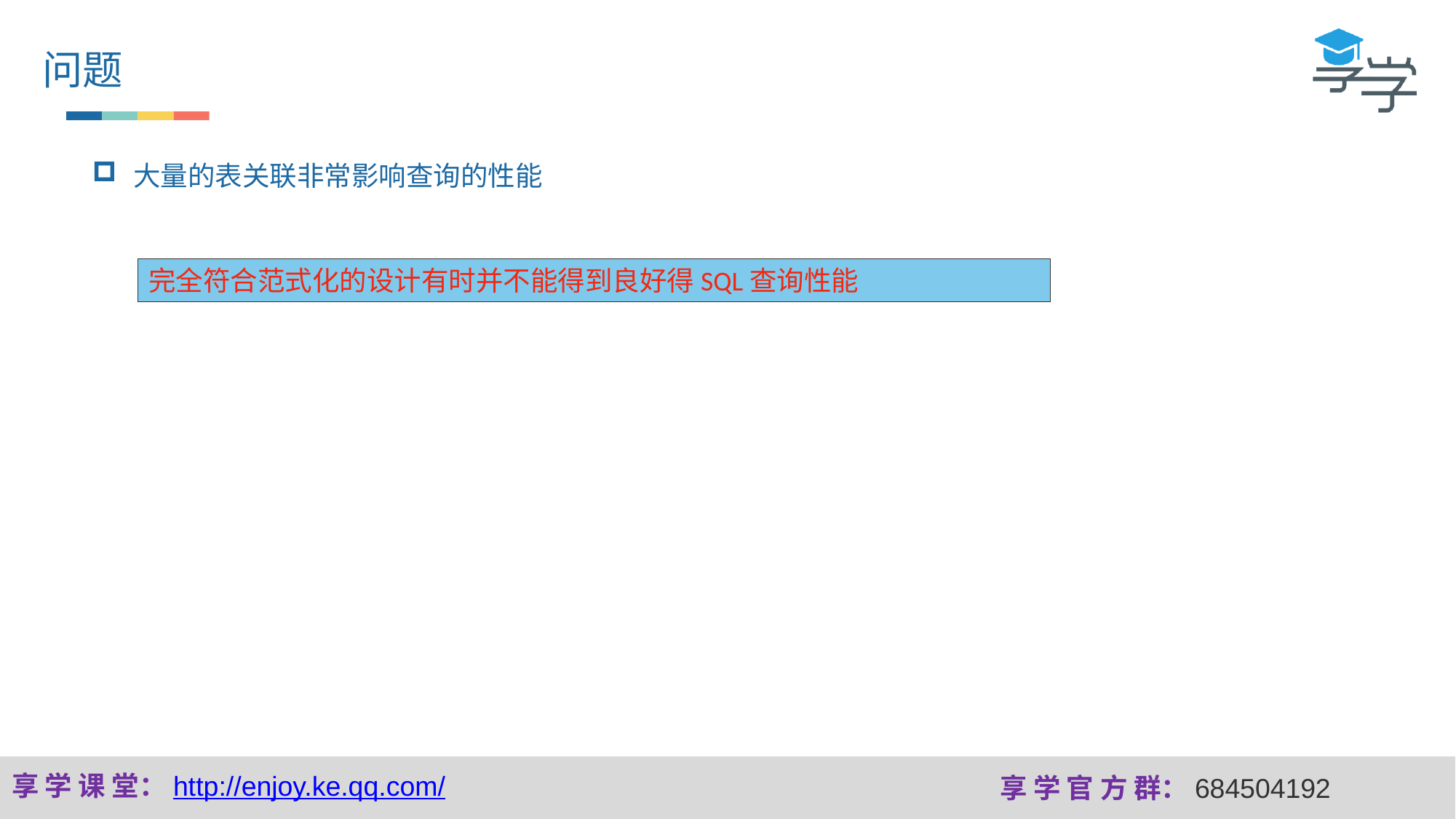

问题

大量的表关联非常影响查询的性能
完全符合范式化的设计有时并不能得到良好得SQL查询性能